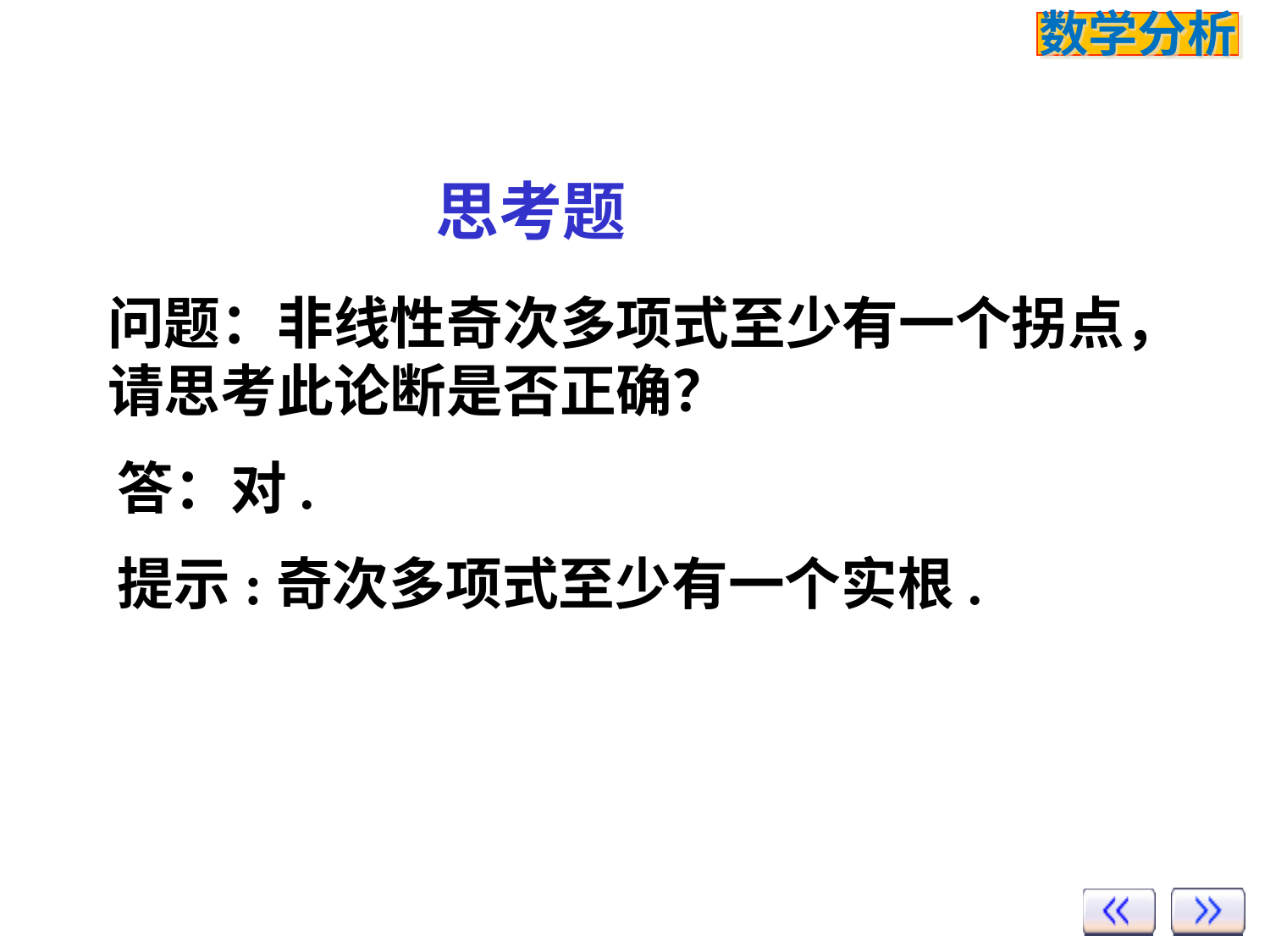

思考题
问题：非线性奇次多项式至少有一个拐点，请思考此论断是否正确？
答：对.
提示:奇次多项式至少有一个实根.